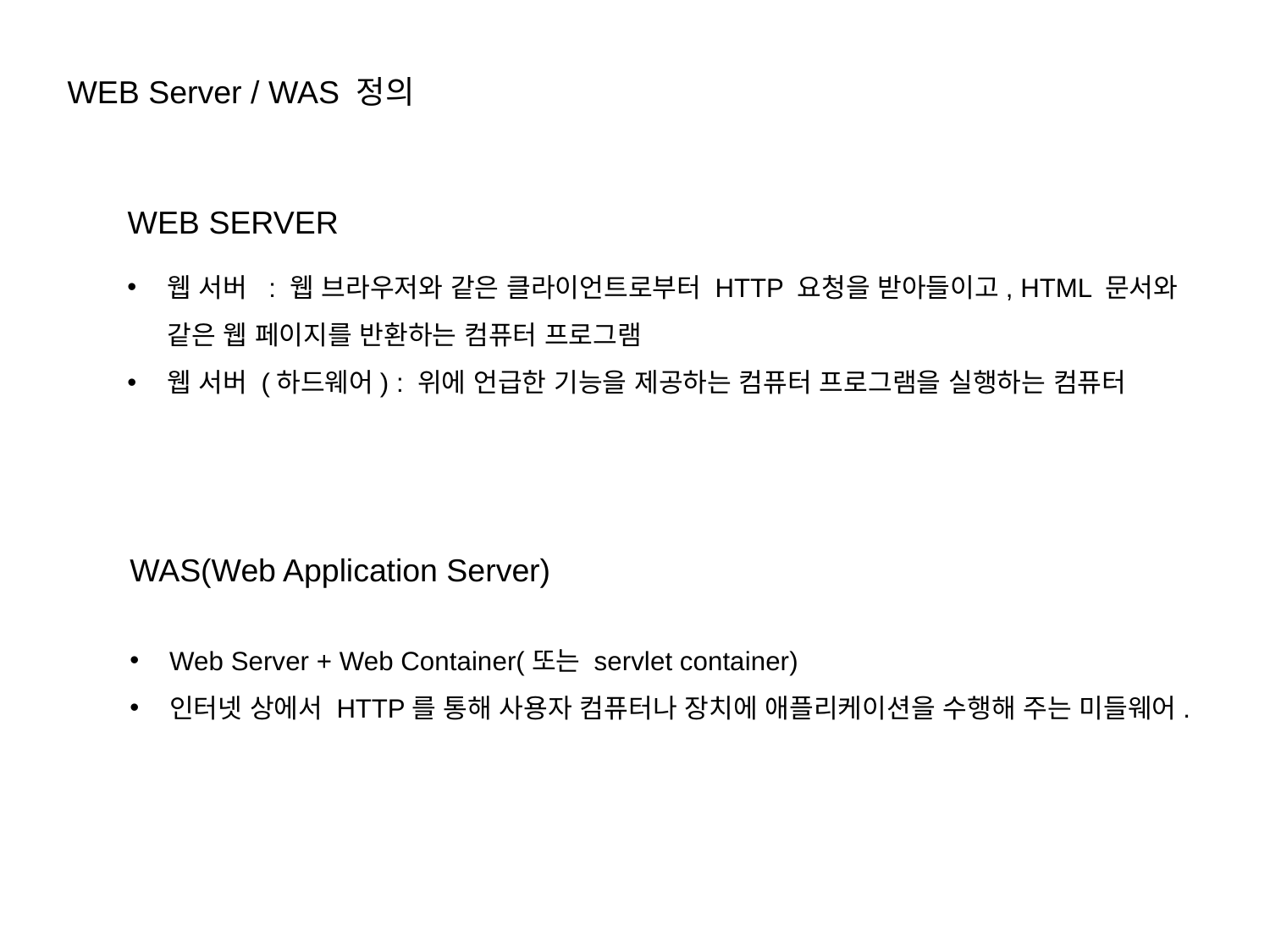

WEB Server / WAS 정의
WEB SERVER
웹 서버  : 웹 브라우저와 같은 클라이언트로부터 HTTP 요청을 받아들이고, HTML 문서와 같은 웹 페이지를 반환하는 컴퓨터 프로그램
웹 서버 (하드웨어) : 위에 언급한 기능을 제공하는 컴퓨터 프로그램을 실행하는 컴퓨터
WAS(Web Application Server)
Web Server + Web Container(또는 servlet container)
인터넷 상에서 HTTP를 통해 사용자 컴퓨터나 장치에 애플리케이션을 수행해 주는 미들웨어.